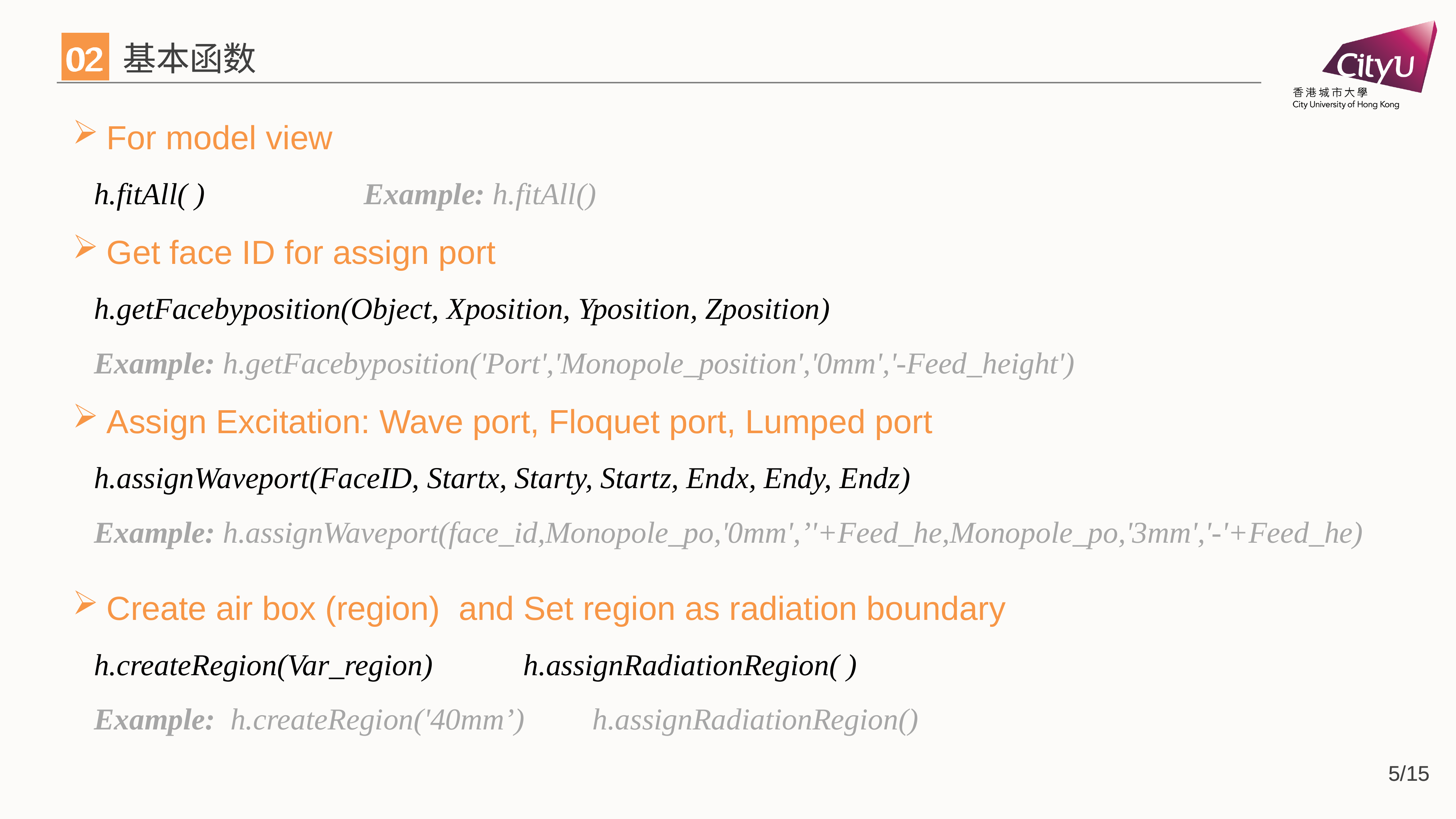

# 基本函数
基本函数
02
02
02
02
For model view
h.fitAll( )                     Example: h.fitAll()
Get face ID for assign port
h.getFacebyposition(Object, Xposition, Yposition, Zposition)
Example: h.getFacebyposition('Port','Monopole_position','0mm','-Feed_height')
Assign Excitation: Wave port, Floquet port, Lumped port
h.assignWaveport(FaceID, Startx, Starty, Startz, Endx, Endy, Endz)
Example: h.assignWaveport(face_id,Monopole_po,'0mm',’'+Feed_he,Monopole_po,'3mm','-'+Feed_he)
Create air box (region)  and Set region as radiation boundary
h.createRegion(Var_region)            h.assignRadiationRegion( )
Example:  h.createRegion('40mm’)         h.assignRadiationRegion()

5/15
5/15